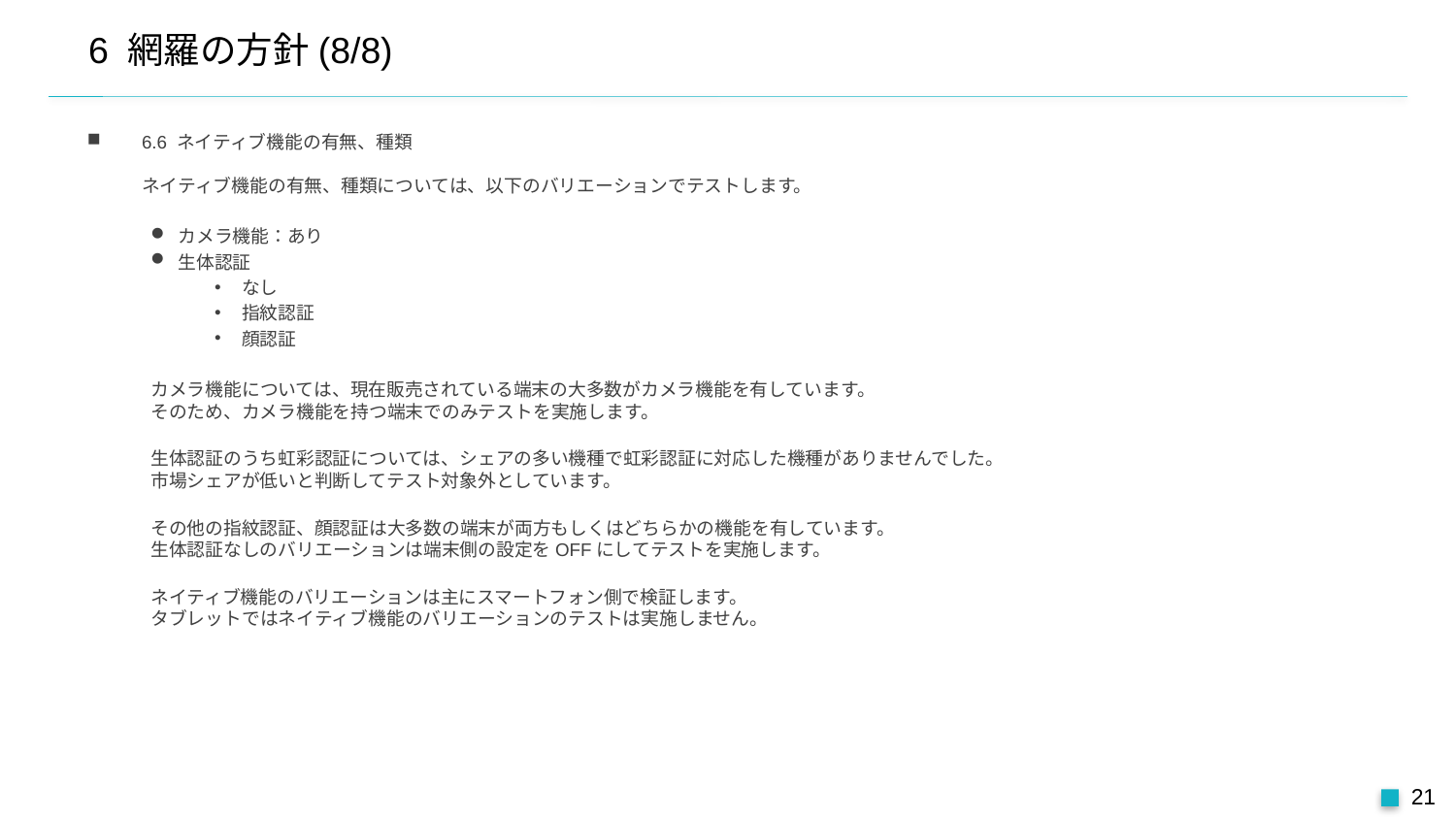

# 6 網羅の方針(8/8)
6.6 ネイティブ機能の有無、種類
ネイティブ機能の有無、種類については、以下のバリエーションでテストします。

カメラ機能：あり
生体認証
なし
指紋認証
顔認証

カメラ機能については、現在販売されている端末の大多数がカメラ機能を有しています。
そのため、カメラ機能を持つ端末でのみテストを実施します。
生体認証のうち虹彩認証については、シェアの多い機種で虹彩認証に対応した機種がありませんでした。
市場シェアが低いと判断してテスト対象外としています。
その他の指紋認証、顔認証は大多数の端末が両方もしくはどちらかの機能を有しています。
生体認証なしのバリエーションは端末側の設定をOFFにしてテストを実施します。
ネイティブ機能のバリエーションは主にスマートフォン側で検証します。
タブレットではネイティブ機能のバリエーションのテストは実施しません。